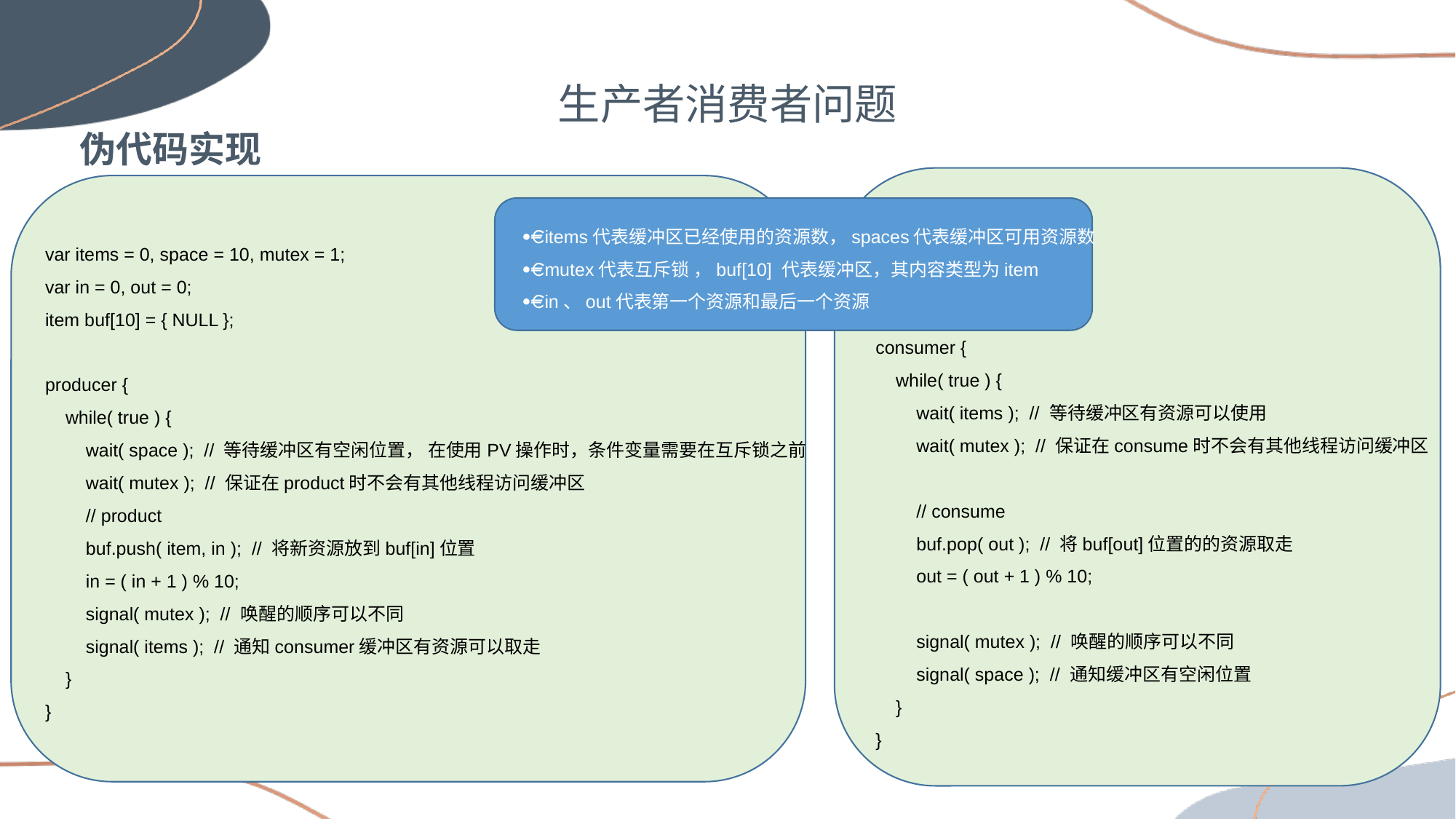

生产者消费者问题
伪代码实现

• items代表缓冲区已经使用的资源数，spaces代表缓冲区可用资源数
• mutex代表互斥锁 ，buf[10] 代表缓冲区，其内容类型为item
• in、out代表第一个资源和最后一个资源

var items = 0, space = 10, mutex = 1;
var in = 0, out = 0;
item buf[10] = { NULL };

producer {
    while( true ) {
        wait( space );  // 等待缓冲区有空闲位置， 在使用PV操作时，条件变量需要在互斥锁之前
        wait( mutex );  // 保证在product时不会有其他线程访问缓冲区
        // product
        buf.push( item, in );  // 将新资源放到buf[in]位置
        in = ( in + 1 ) % 10;
        signal( mutex );  // 唤醒的顺序可以不同
        signal( items );  // 通知consumer缓冲区有资源可以取走
    }
}
consumer {
    while( true ) {
        wait( items );  // 等待缓冲区有资源可以使用
        wait( mutex );  // 保证在consume时不会有其他线程访问缓冲区

        // consume
        buf.pop( out );  // 将buf[out]位置的的资源取走
        out = ( out + 1 ) % 10;

        signal( mutex );  // 唤醒的顺序可以不同
        signal( space );  // 通知缓冲区有空闲位置
    }
}